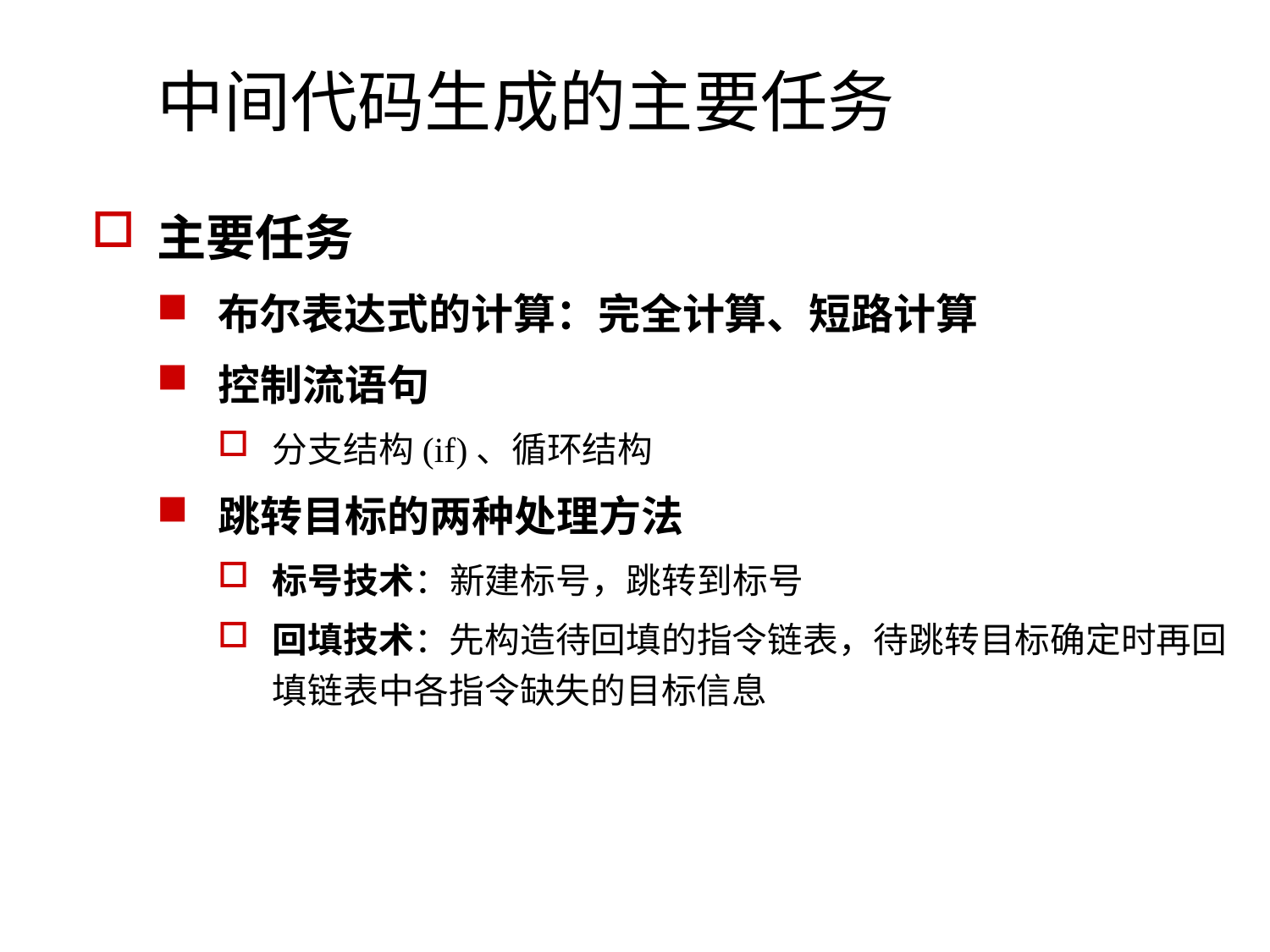

# 中间代码生成的主要任务
主要任务
布尔表达式的计算：完全计算、短路计算
控制流语句
分支结构(if)、循环结构
跳转目标的两种处理方法
标号技术：新建标号，跳转到标号
回填技术：先构造待回填的指令链表，待跳转目标确定时再回
填链表中各指令缺失的目标信息
19